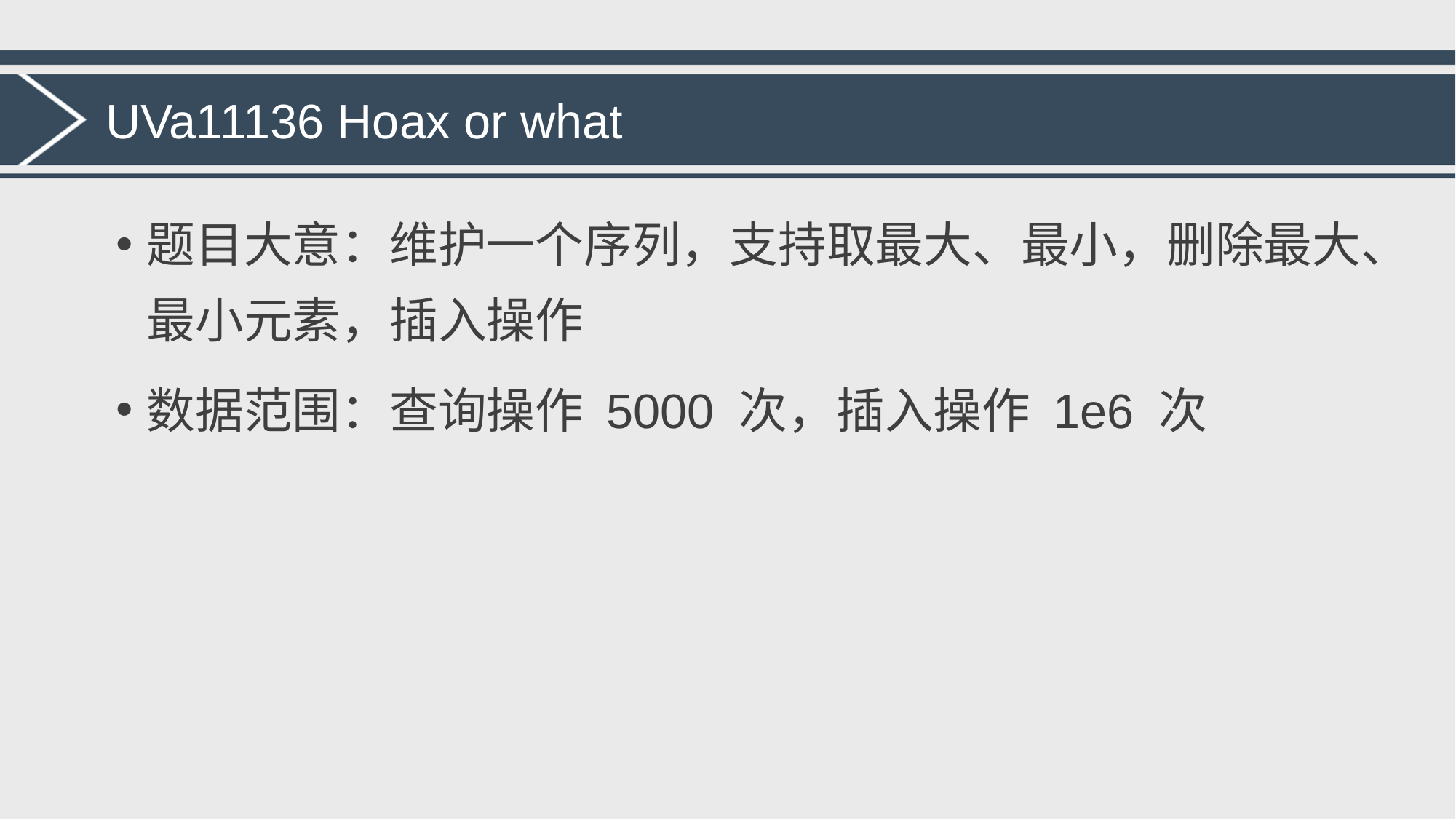

# UVa11136 Hoax or what
题目大意：维护一个序列，支持取最大、最小，删除最大、最小元素，插入操作
数据范围：查询操作 5000 次，插入操作 1e6 次